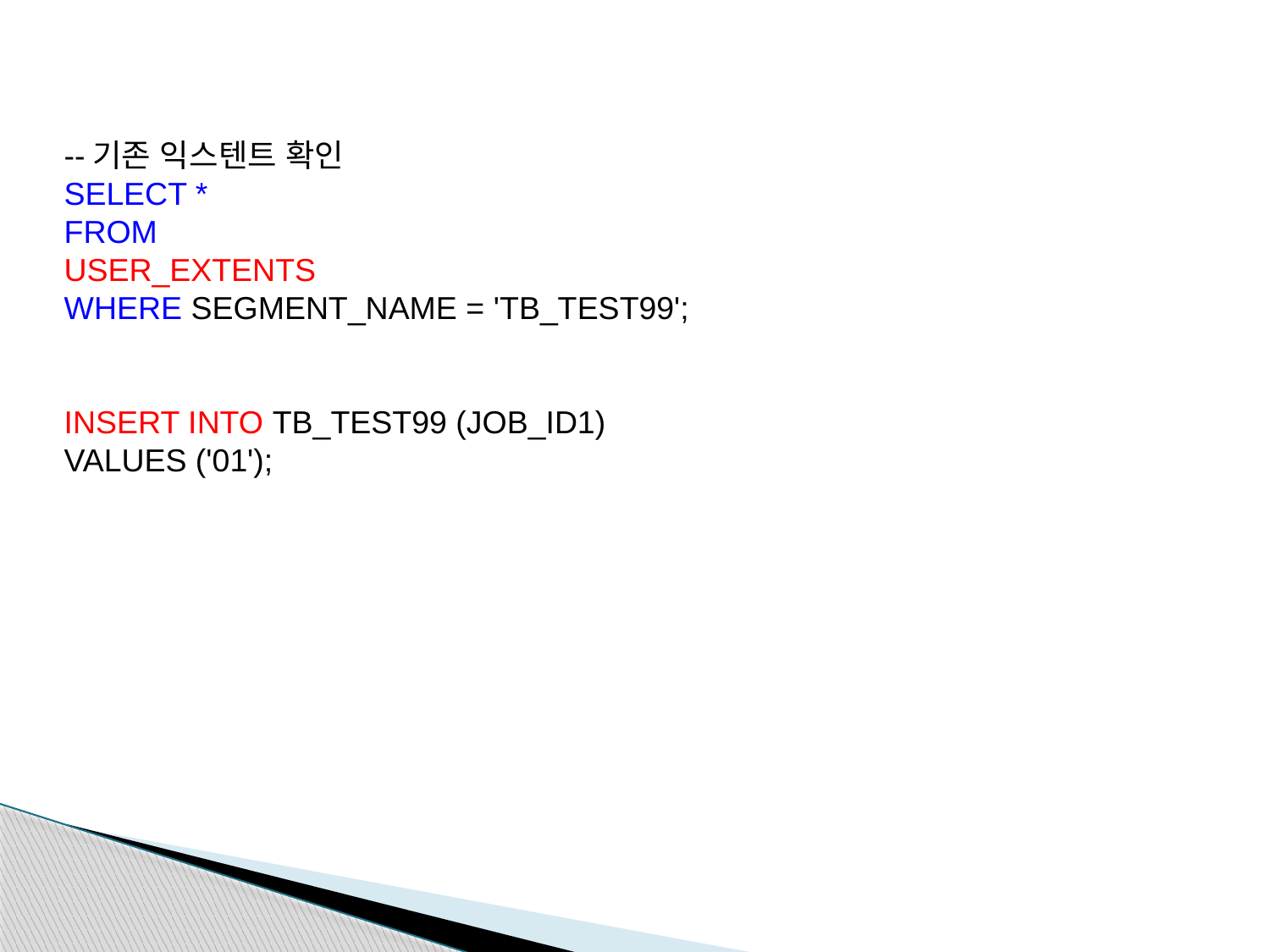

--기존 익스텐트 확인
SELECT *
FROM
USER_EXTENTS
WHERE SEGMENT_NAME = 'TB_TEST99';

INSERT INTO TB_TEST99 (JOB_ID1)
VALUES ('01');